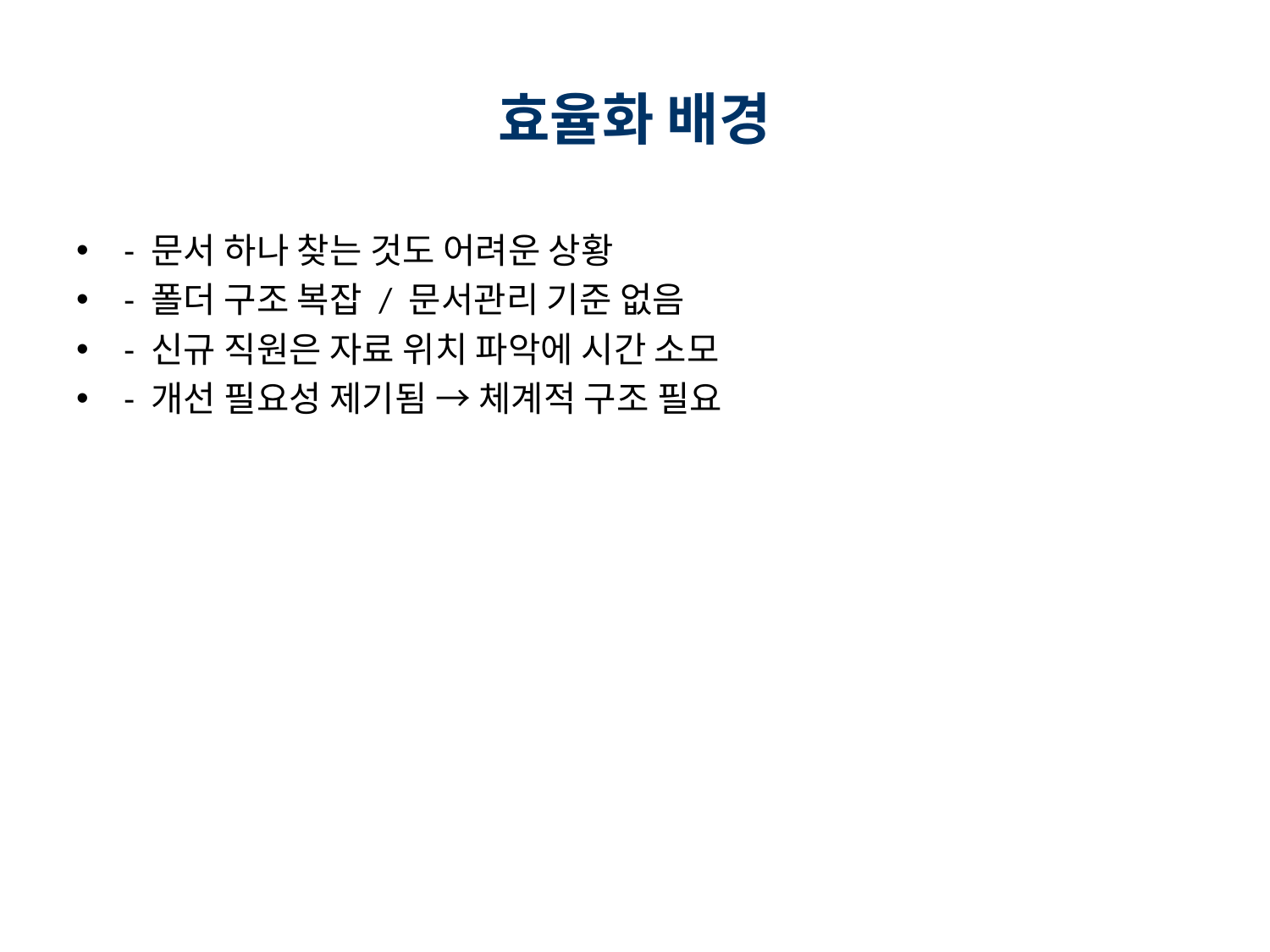

# 효율화 배경
- 문서 하나 찾는 것도 어려운 상황
- 폴더 구조 복잡 / 문서관리 기준 없음
- 신규 직원은 자료 위치 파악에 시간 소모
- 개선 필요성 제기됨 → 체계적 구조 필요